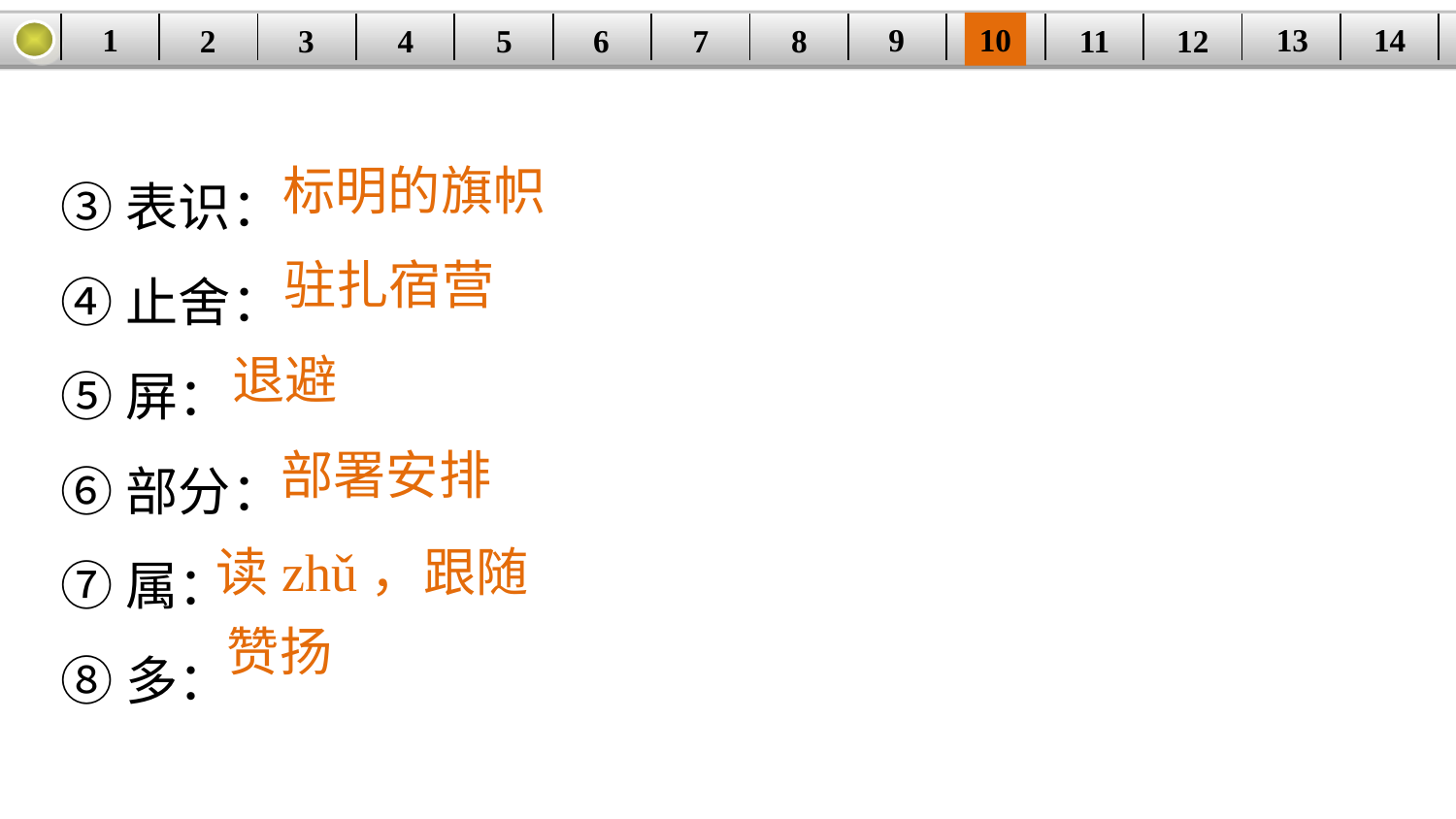

14
9
10
1
13
3
4
5
6
8
11
2
12
|  |  |  |  |  |  |  |  |  |  |  |  |  |  |
| --- | --- | --- | --- | --- | --- | --- | --- | --- | --- | --- | --- | --- | --- |
7

③表识：
④止舍：
⑤屏：
⑥部分：
⑦属：
⑧多：
标明的旗帜
驻扎宿营
退避
部署安排
读zhǔ，跟随
赞扬